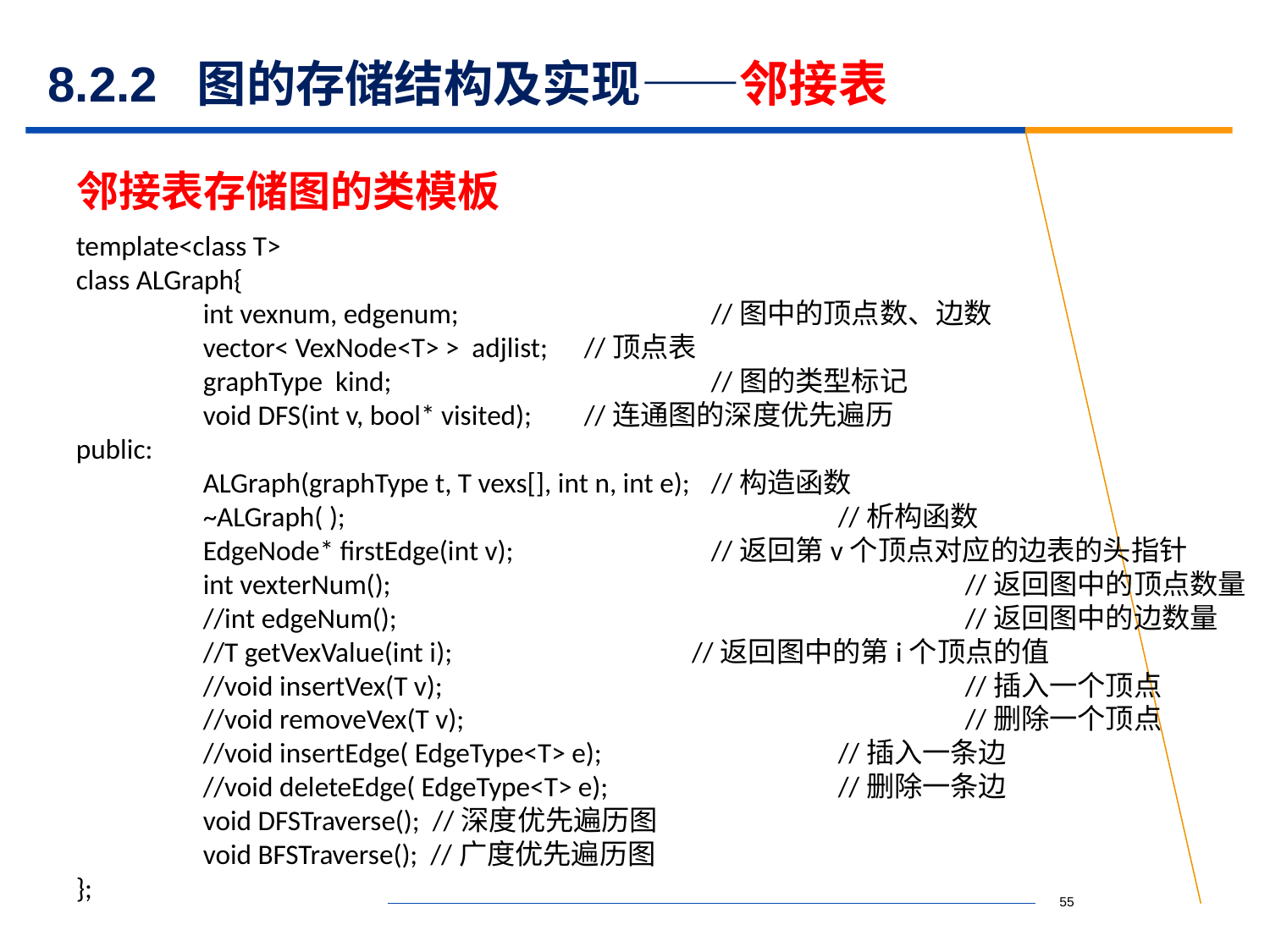

# 8.2.2  图的存储结构及实现——邻接表
邻接表存储图的类模板
template<class T>
class ALGraph{
	int vexnum, edgenum;   		//图中的顶点数、边数
	vector< VexNode<T> >  adjlist;  	//顶点表
	graphType  kind;  			//图的类型标记
	void DFS(int v, bool* visited);  	//连通图的深度优先遍历
public:
	ALGraph(graphType t, T vexs[], int n, int e); 	//构造函数
	~ALGraph( );   				//析构函数
	EdgeNode* firstEdge(int v);  		//返回第v个顶点对应的边表的头指针
	int vexterNum();  					//返回图中的顶点数量
	//int edgeNum();  					//返回图中的边数量
	//T getVexValue(int i); 	                 //返回图中的第i个顶点的值
	//void insertVex(T v);   				//插入一个顶点
	//void removeVex(T v);   				//删除一个顶点
	//void insertEdge( EdgeType<T> e);   		//插入一条边
	//void deleteEdge( EdgeType<T> e);   		//删除一条边
	void DFSTraverse();  //深度优先遍历图
	void BFSTraverse();  //广度优先遍历图
};